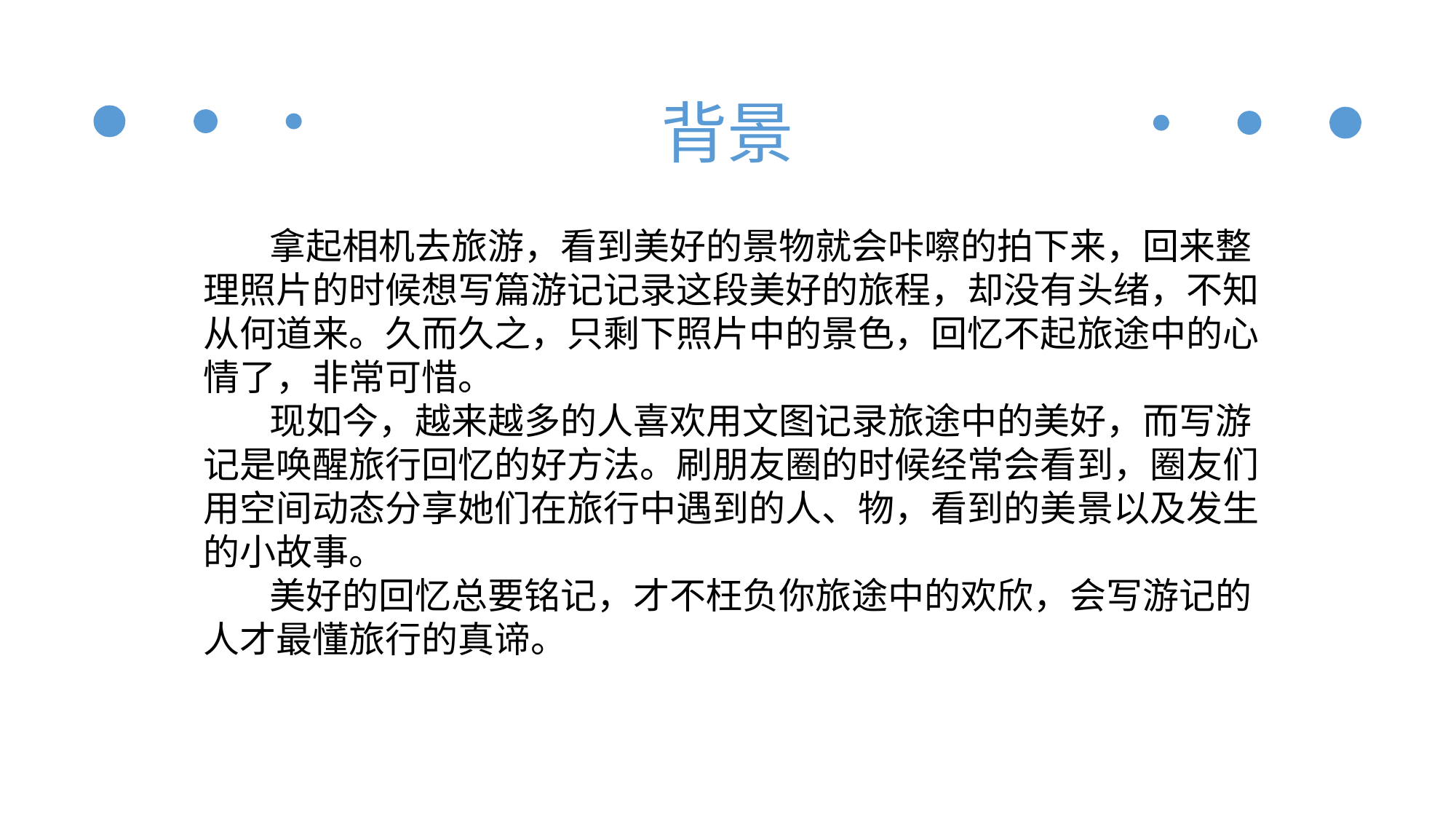

# 背景

       拿起相机去旅游，看到美好的景物就会咔嚓的拍下来，回来整理照片的时候想写篇游记记录这段美好的旅程，却没有头绪，不知从何道来。久而久之，只剩下照片中的景色，回忆不起旅途中的心情了，非常可惜。
       现如今，越来越多的人喜欢用文图记录旅途中的美好，而写游记是唤醒旅行回忆的好方法。刷朋友圈的时候经常会看到，圈友们用空间动态分享她们在旅行中遇到的人、物，看到的美景以及发生的小故事。
       美好的回忆总要铭记，才不枉负你旅途中的欢欣，会写游记的人才最懂旅行的真谛。